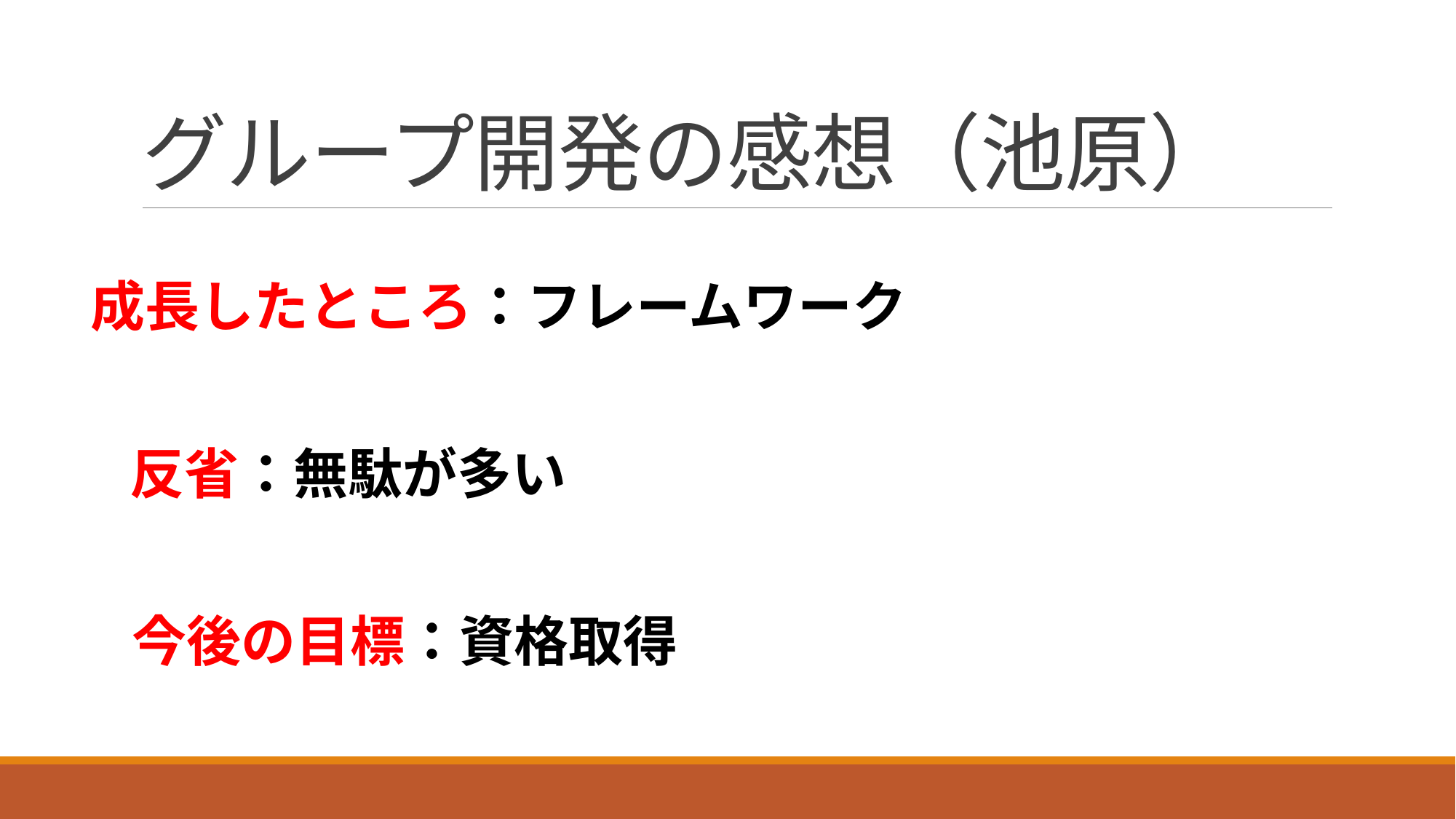

# グループ開発の感想（池原）
成長したところ：フレームワーク
反省：無駄が多い
今後の目標：資格取得